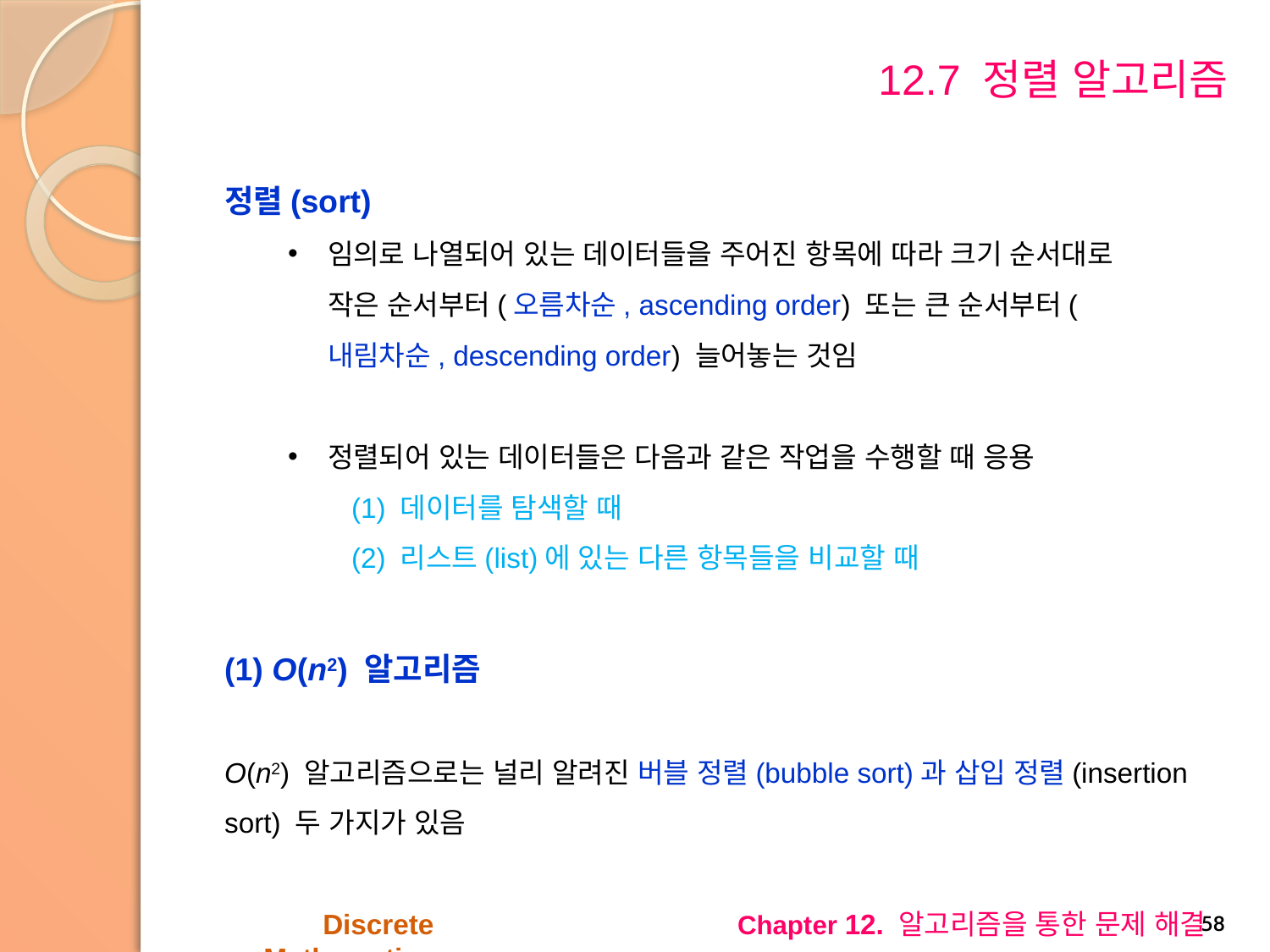

# 12.7 정렬 알고리즘
정렬(sort)
임의로 나열되어 있는 데이터들을 주어진 항목에 따라 크기 순서대로 작은 순서부터(오름차순, ascending order) 또는 큰 순서부터(내림차순, descending order) 늘어놓는 것임

정렬되어 있는 데이터들은 다음과 같은 작업을 수행할 때 응용
(1) 데이터를 탐색할 때
(2) 리스트(list)에 있는 다른 항목들을 비교할 때
(1) O(n2) 알고리즘

O(n2) 알고리즘으로는 널리 알려진 버블 정렬(bubble sort)과 삽입 정렬(insertion sort) 두 가지가 있음
Discrete Mathematics
Chapter 12. 알고리즘을 통한 문제 해결
58